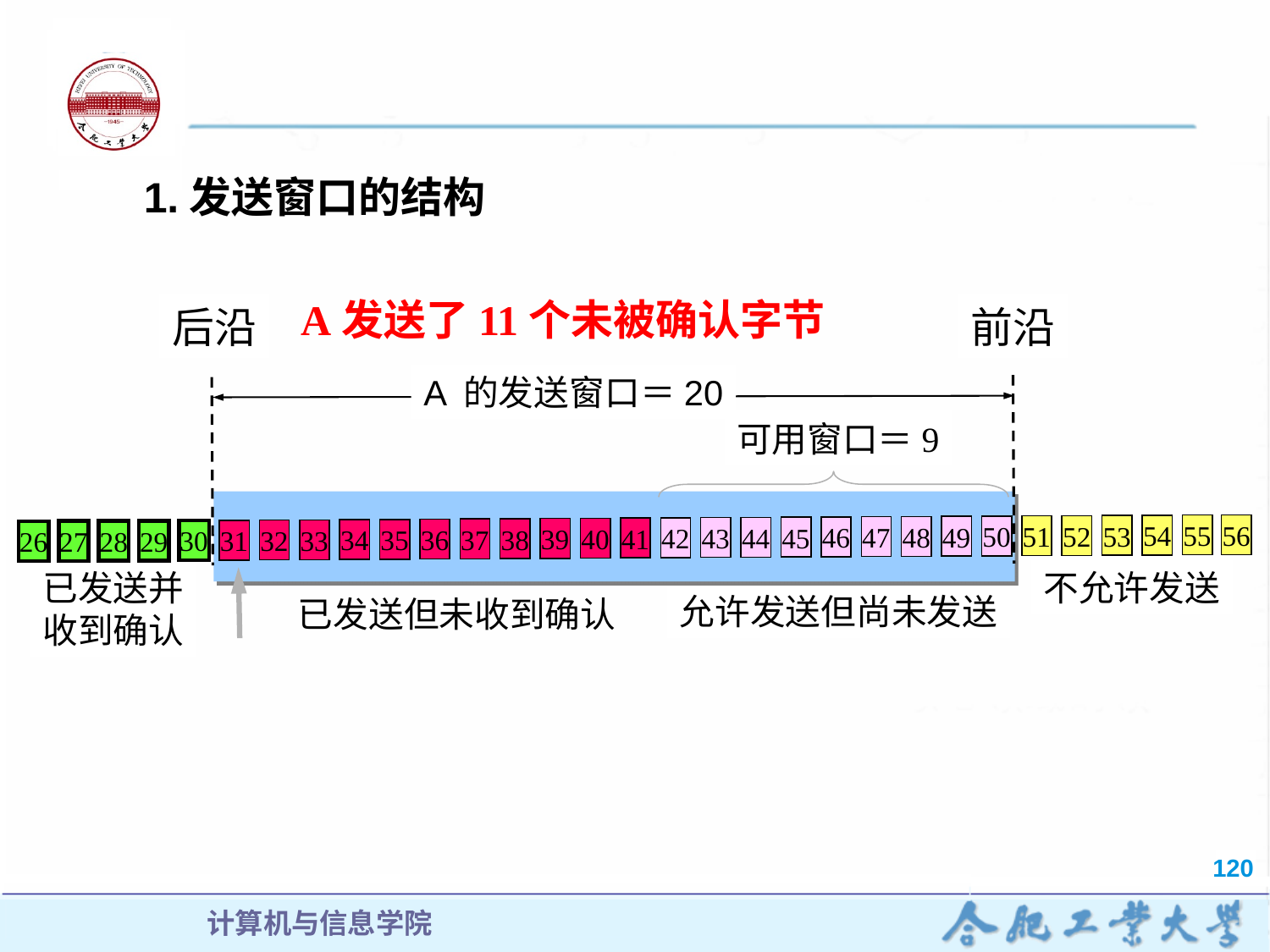

1.发送窗口的结构
A发送了11个未被确认字节
后沿
前沿

A 的发送窗口＝20

可用窗口＝9

55
56
54
53
52
51
50
49
48
47
46
45
44
43
42
41
40
39
38
37
36
35
34
33
32
31
30
29
28
27
26
已发送并
收到确认
不允许发送

允许发送但尚未发送
已发送但未收到确认